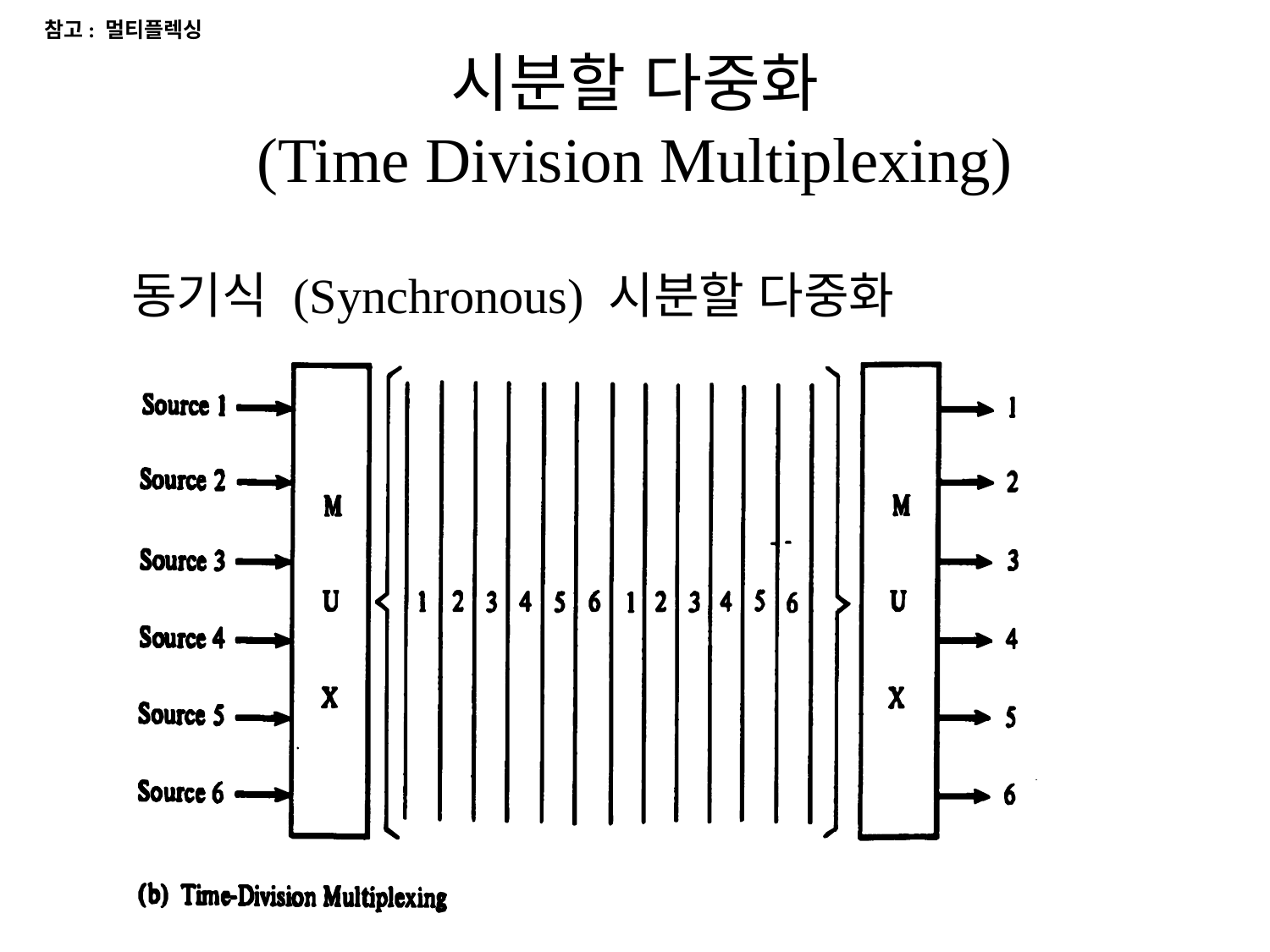

참고: 멀티플렉싱
# 시분할 다중화 (Time Division Multiplexing)
동기식 (Synchronous) 시분할 다중화